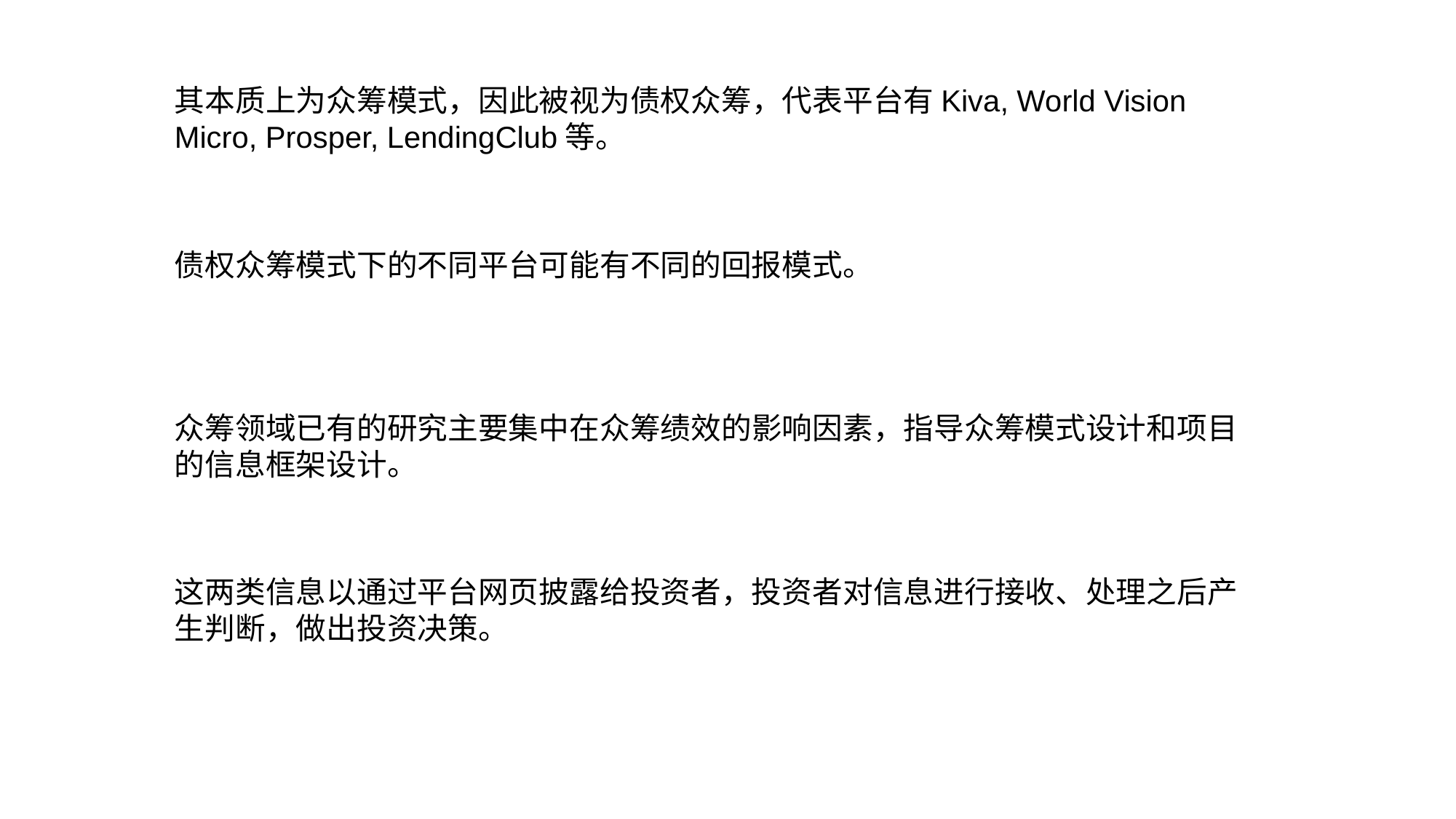

其本质上为众筹模式，因此被视为债权众筹，代表平台有Kiva, World Vision Micro, Prosper, LendingClub等。

债权众筹模式下的不同平台可能有不同的回报模式。
众筹领域已有的研究主要集中在众筹绩效的影响因素，指导众筹模式设计和项目的信息框架设计。
这两类信息以通过平台网页披露给投资者，投资者对信息进行接收、处理之后产生判断，做出投资决策。